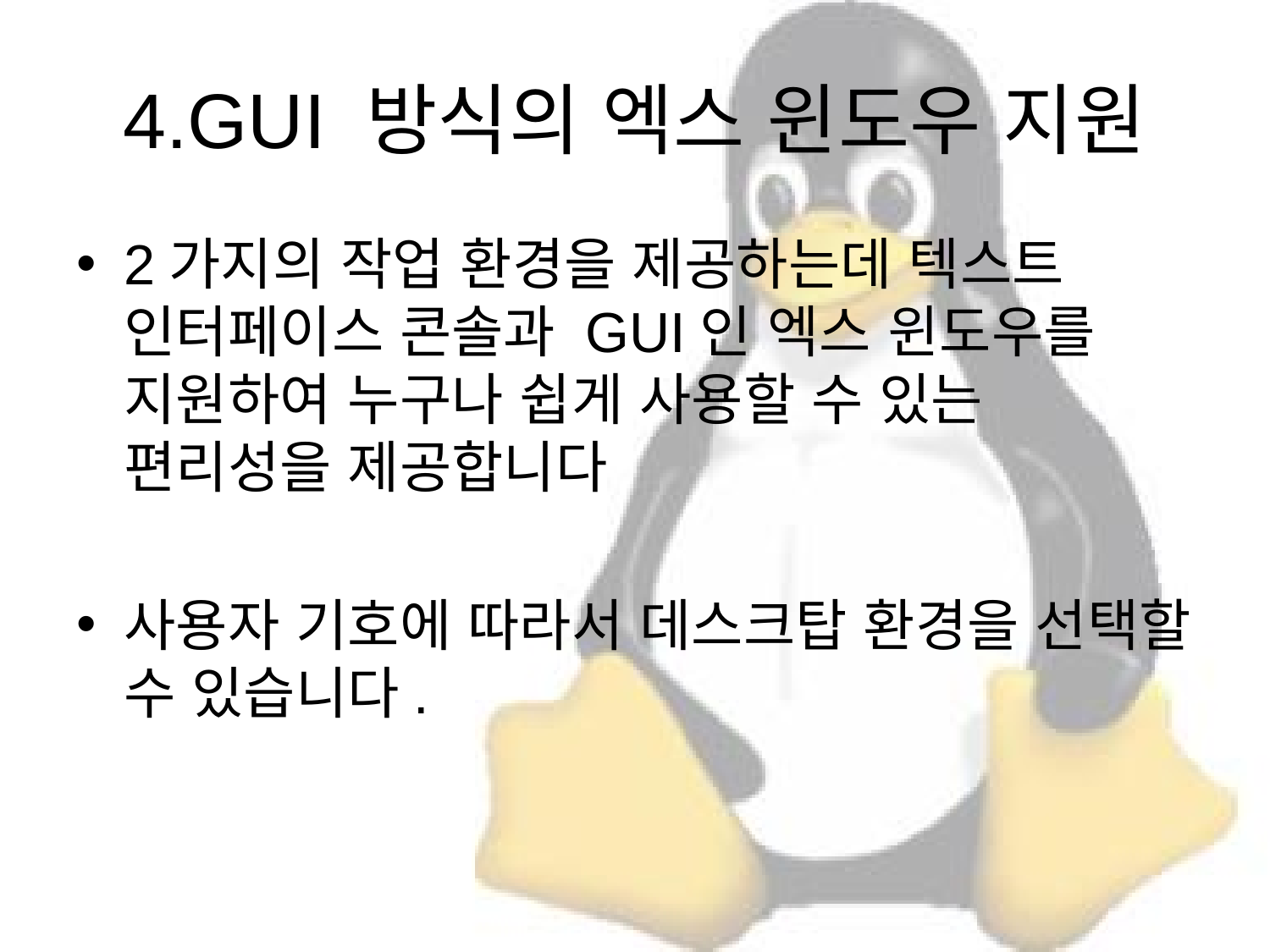

# 4.GUI 방식의 엑스 윈도우 지원
2가지의 작업 환경을 제공하는데 텍스트 인터페이스 콘솔과 GUI인 엑스 윈도우를 지원하여 누구나 쉽게 사용할 수 있는 편리성을 제공합니다

사용자 기호에 따라서 데스크탑 환경을 선택할 수 있습니다.